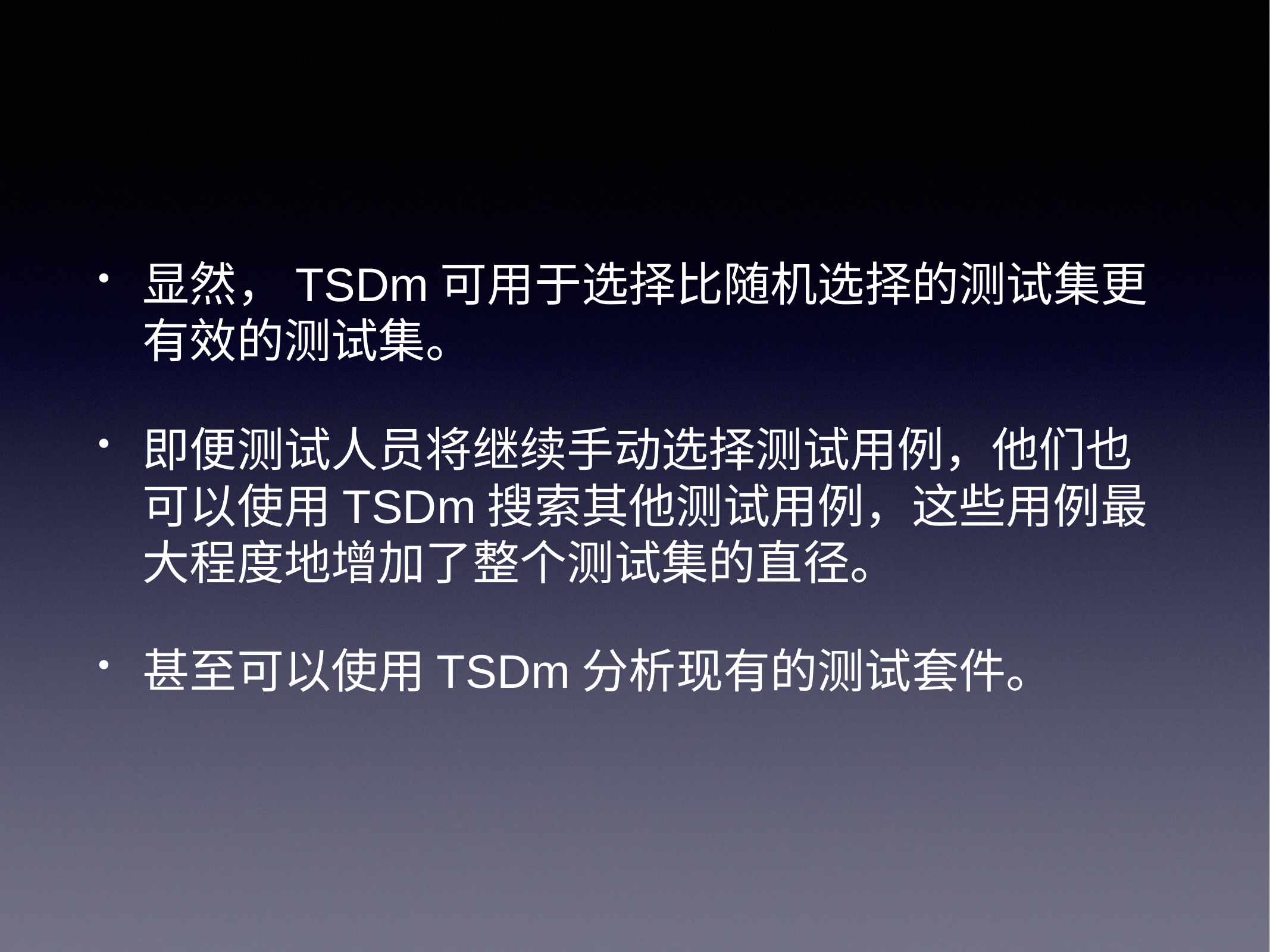

显然，TSDm可用于选择比随机选择的测试集更有效的测试集。
即便测试人员将继续手动选择测试用例，他们也可以使用TSDm搜索其他测试用例，这些用例最大程度地增加了整个测试集的直径。
甚至可以使用TSDm分析现有的测试套件。